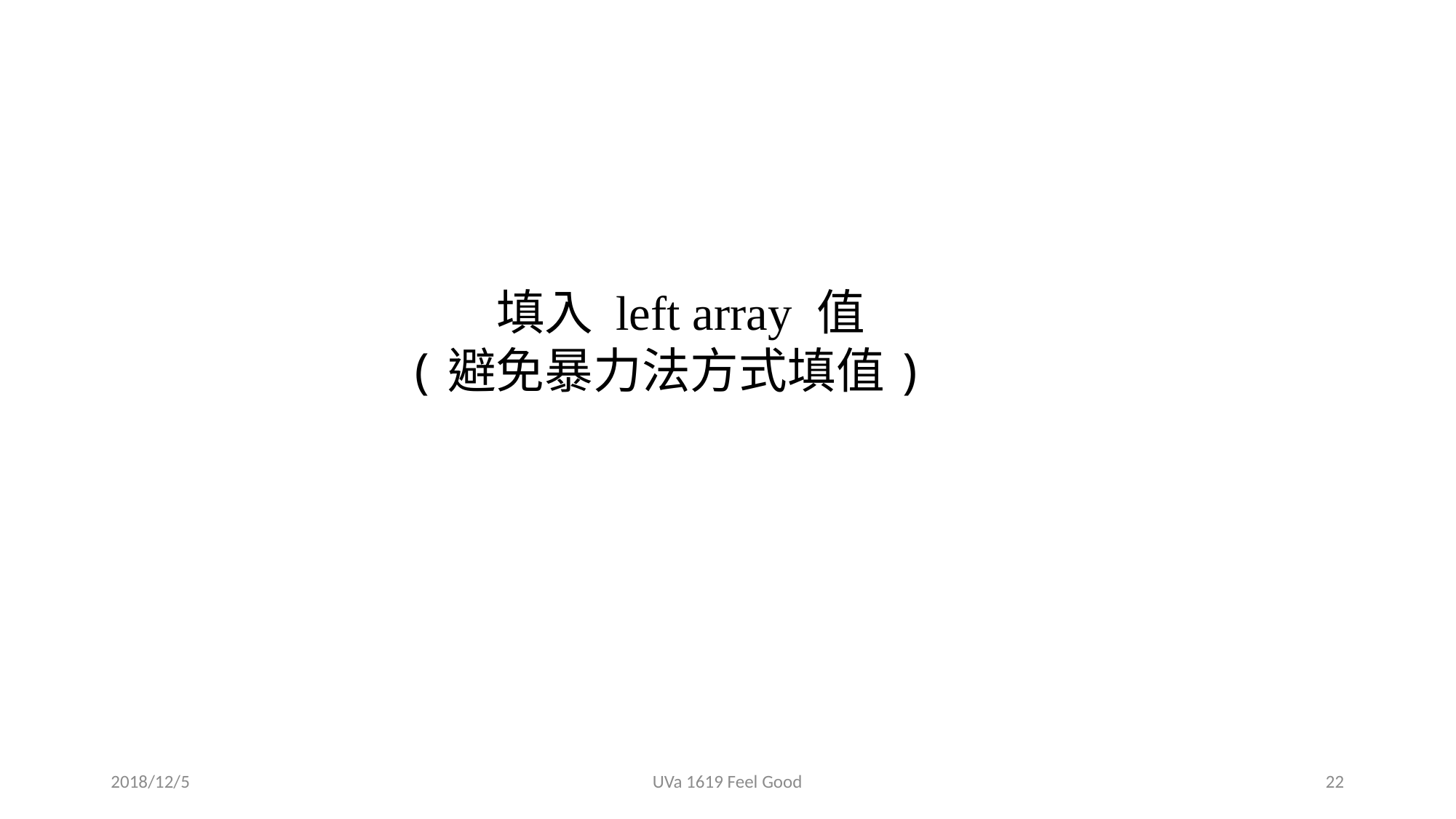

填入 left array 值
(避免暴力法方式填值)
2018/12/5
UVa 1619 Feel Good
22